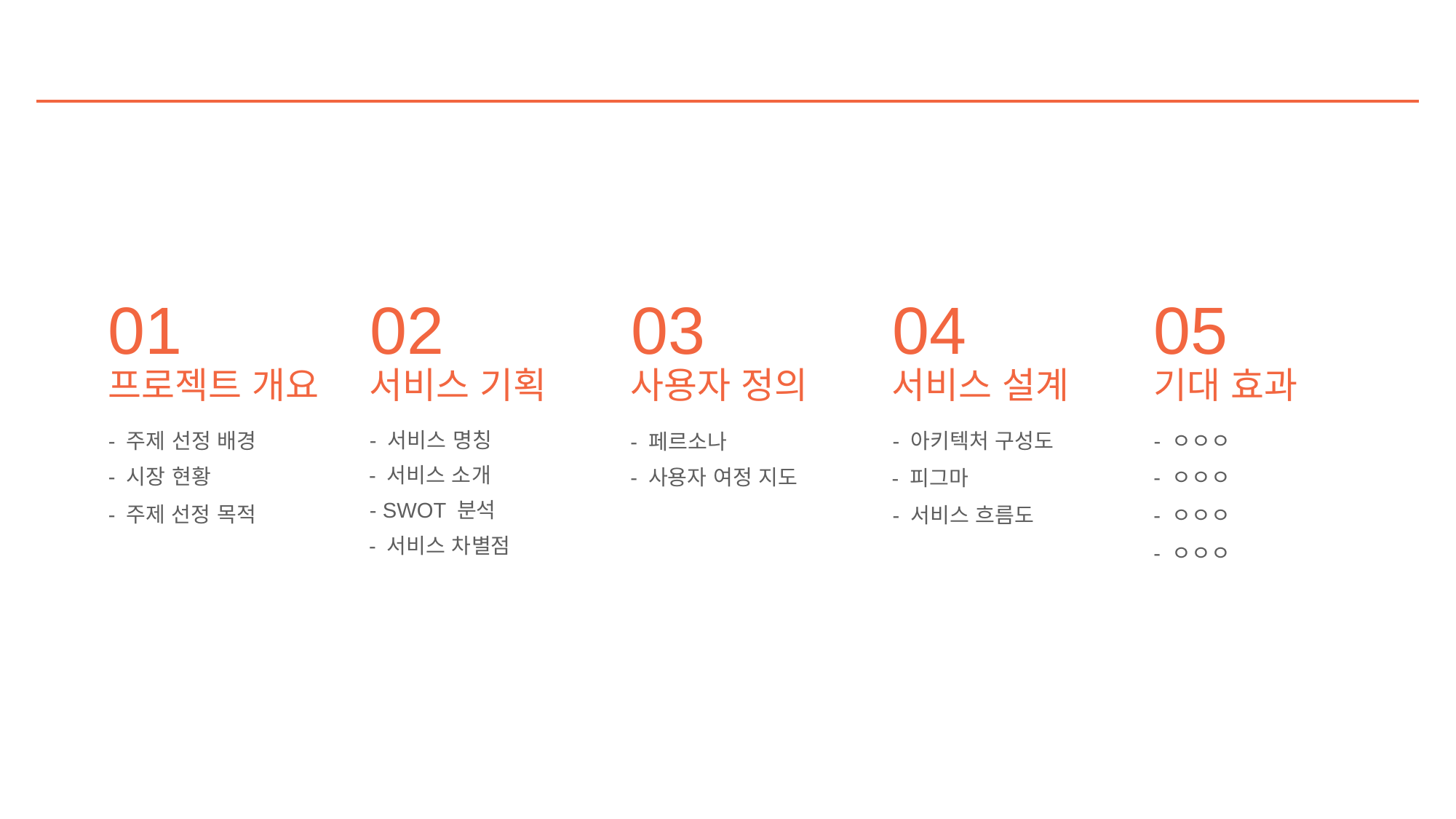

01
02
03
04
05
프로젝트 개요
서비스 기획
사용자 정의
서비스 설계
기대 효과
- 서비스 명칭
- 주제 선정 배경
- 아키텍처 구성도
- ㅇㅇㅇ
- 페르소나
- 서비스 소개
- 시장 현황
- ㅇㅇㅇ
- 사용자 여정 지도
- 피그마
- SWOT 분석
- 주제 선정 목적
- ㅇㅇㅇ
- 서비스 흐름도
- 서비스 차별점
- ㅇㅇㅇ